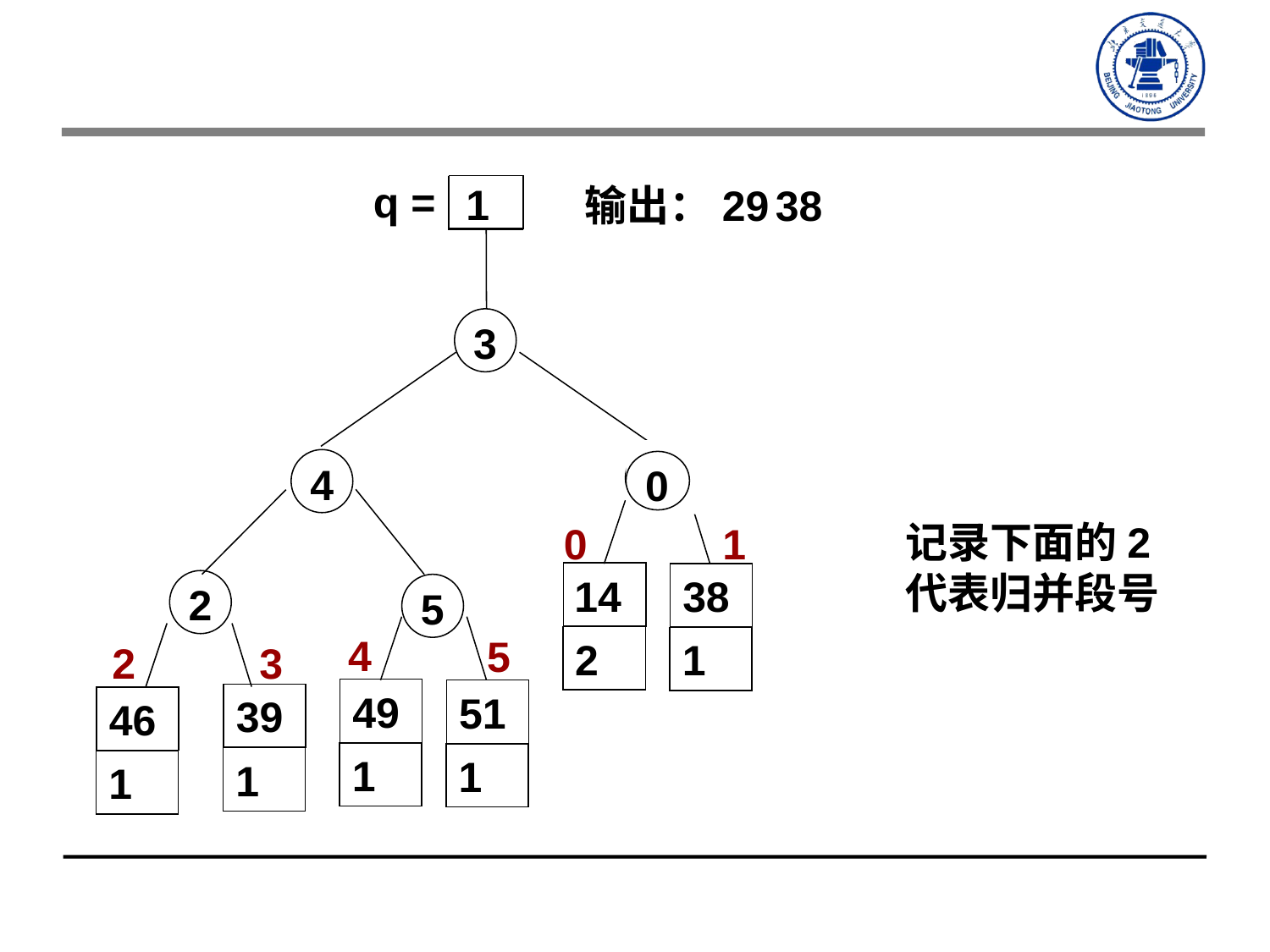

q =
0

3

1

4

0
1
29
1
38
1

2

5

4
5
2
3
49
1
51
1
39
1
46
1
1

输出：29
38

0
记录下面的2代表归并段号

14

2